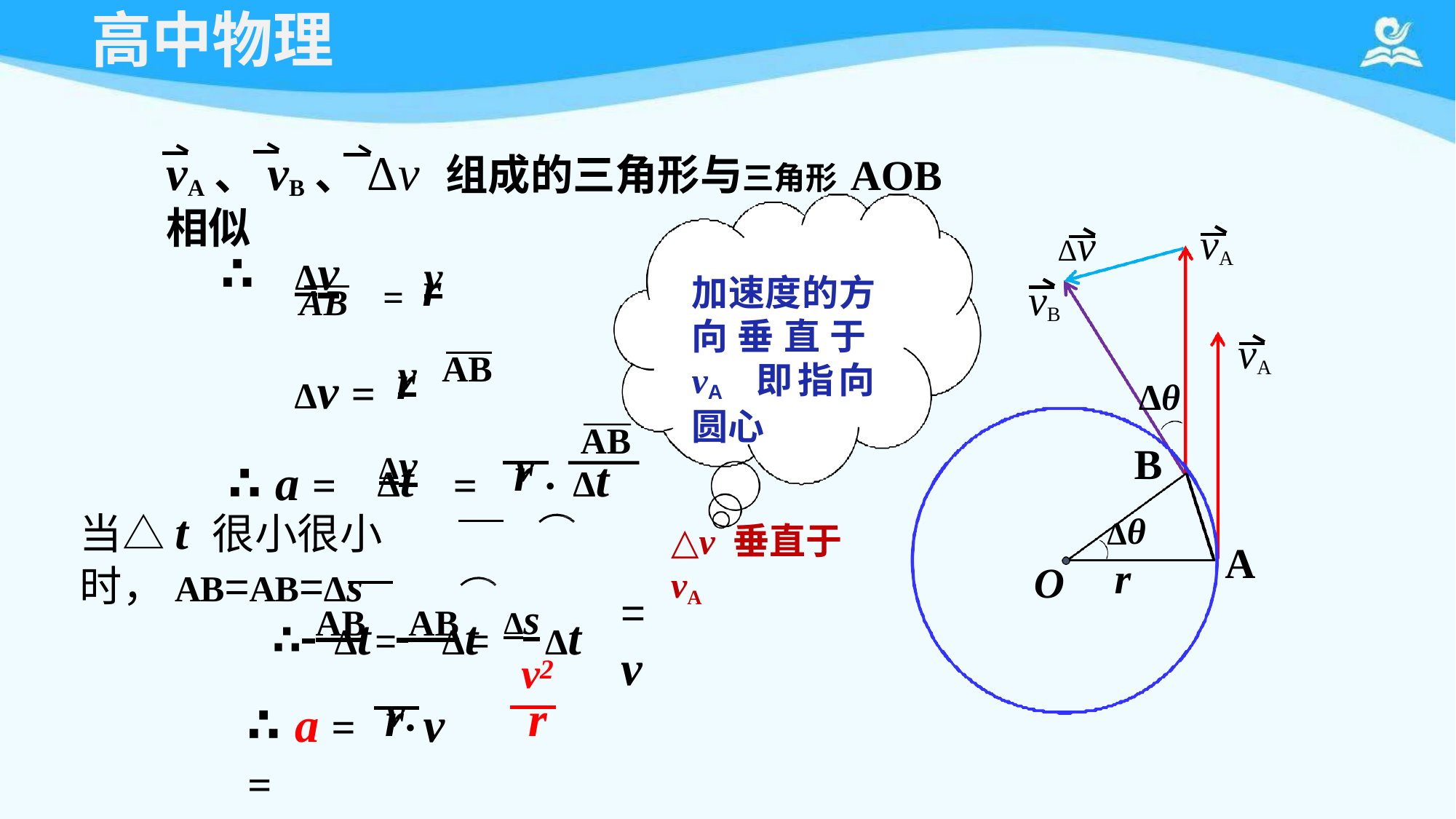

# 高中物理
vA、vB、Δv 组成的三角形与三角形AOB相似

Δv
vB
vA
Δv	 =	v

∴
r
AB
Δv =	v
加速度的方 向垂直于vA  即指向圆心

vA

AB
r

Δθ
B
Δθ
r
AB
∴ a =	Δv	=	v ·
r
Δt	Δt

当△t 很小很小时，AB=AB=Δs

△v 垂直于vA

A
O
∴ AB = AB = Δs

= v
Δt	Δt	Δt
v2  r
∴ a =	v· v =
r